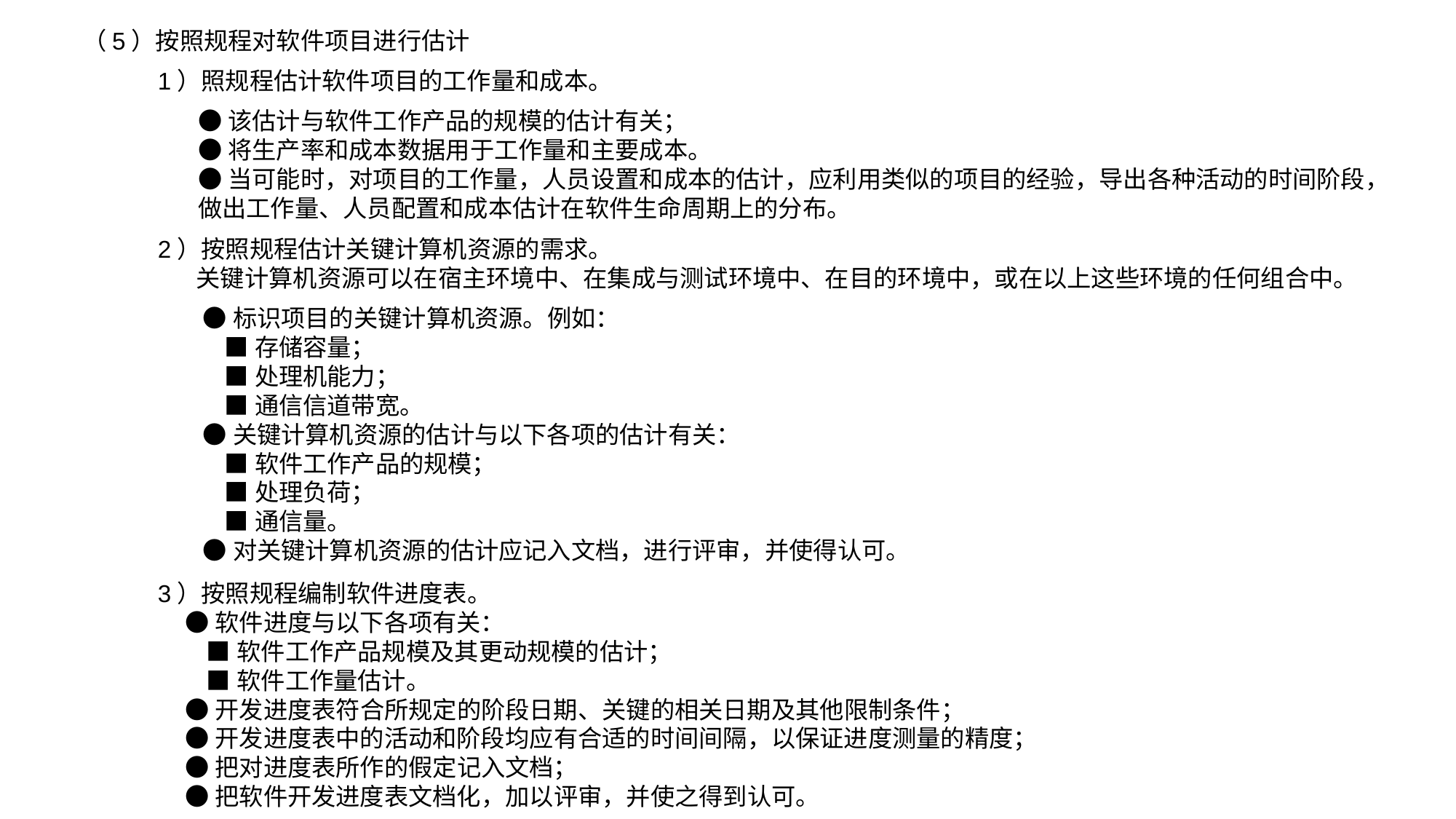

（5）按照规程对软件项目进行估计
1）照规程估计软件项目的工作量和成本。
●该估计与软件工作产品的规模的估计有关；
●将生产率和成本数据用于工作量和主要成本。
●当可能时，对项目的工作量，人员设置和成本的估计，应利用类似的项目的经验，导出各种活动的时间阶段，做出工作量、人员配置和成本估计在软件生命周期上的分布。
2）按照规程估计关键计算机资源的需求。
      关键计算机资源可以在宿主环境中、在集成与测试环境中、在目的环境中，或在以上这些环境的任何组合中。
●标识项目的关键计算机资源。例如：
    ■存储容量；
    ■处理机能力；
    ■通信信道带宽。
●关键计算机资源的估计与以下各项的估计有关：
    ■软件工作产品的规模；
    ■处理负荷；
    ■通信量。
●对关键计算机资源的估计应记入文档，进行评审，并使得认可。
3）按照规程编制软件进度表。
     ●软件进度与以下各项有关：
         ■软件工作产品规模及其更动规模的估计；
         ■软件工作量估计。
     ●开发进度表符合所规定的阶段日期、关键的相关日期及其他限制条件；
     ●开发进度表中的活动和阶段均应有合适的时间间隔，以保证进度测量的精度；
     ●把对进度表所作的假定记入文档；
     ●把软件开发进度表文档化，加以评审，并使之得到认可。